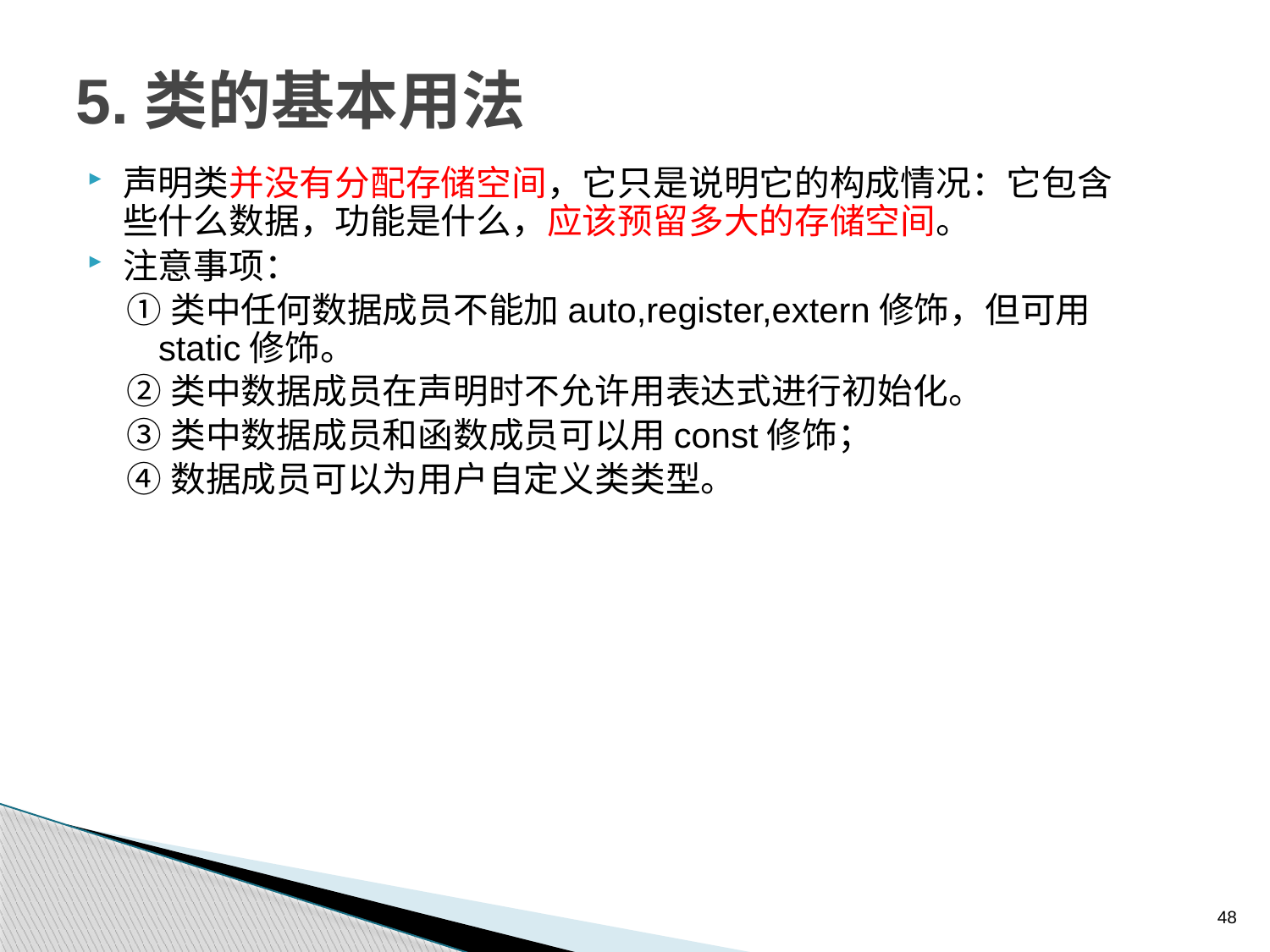

# 5.类的基本用法
声明类并没有分配存储空间，它只是说明它的构成情况：它包含些什么数据，功能是什么，应该预留多大的存储空间。
注意事项：
①类中任何数据成员不能加auto,register,extern修饰，但可用static修饰。
②类中数据成员在声明时不允许用表达式进行初始化。
③类中数据成员和函数成员可以用const修饰；
④数据成员可以为用户自定义类类型。
48